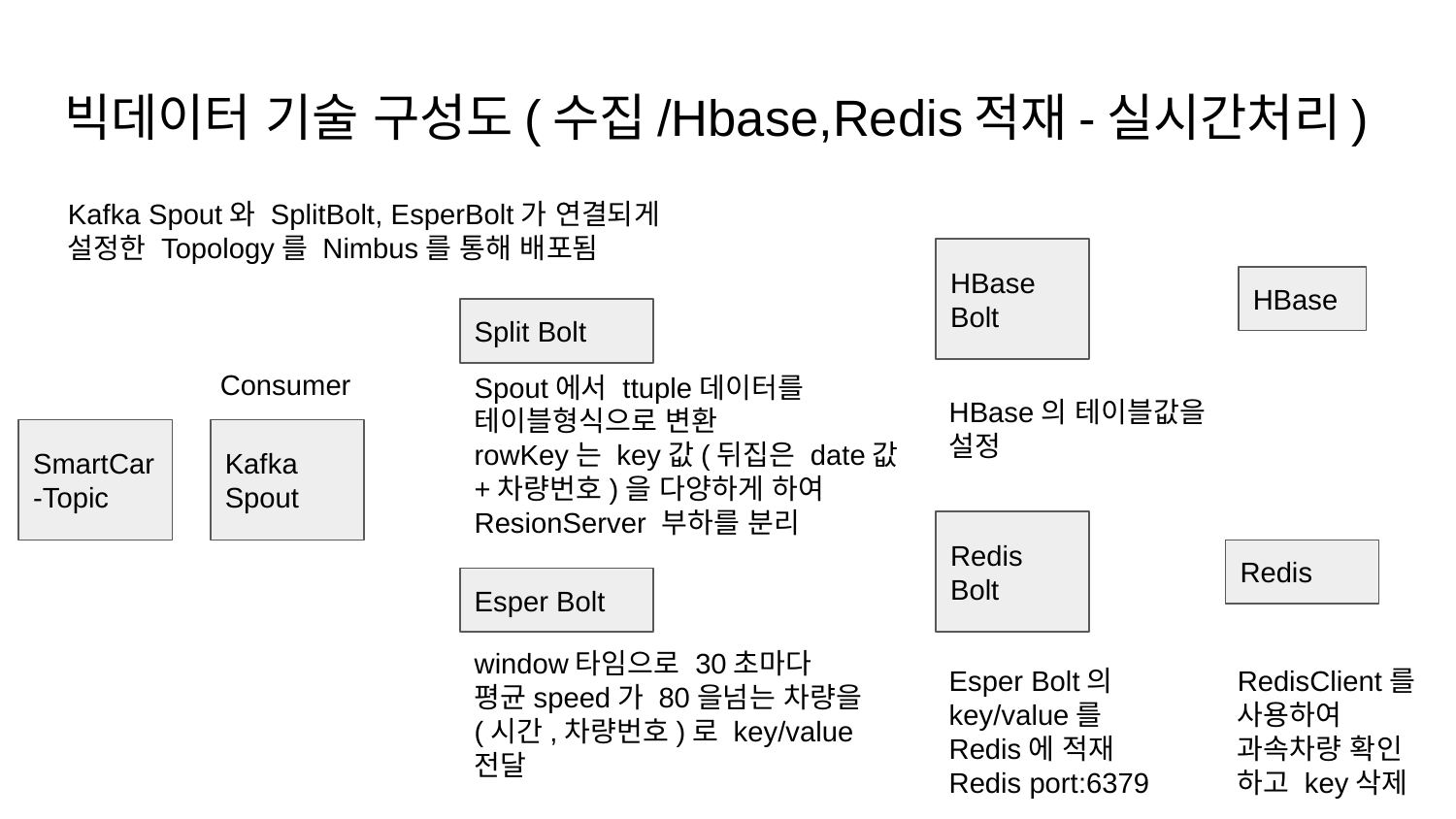

# 빅데이터 기술 구성도(수집/Hbase,Redis적재-실시간처리)
Kafka Spout와 SplitBolt, EsperBolt가 연결되게 설정한 Topology를 Nimbus를 통해 배포됨
HBase
Bolt
HBase
Split Bolt
Consumer
Spout에서 ttuple데이터를 테이블형식으로 변환
rowKey는 key값(뒤집은 date값+차량번호)을 다양하게 하여 ResionServer 부하를 분리
HBase의 테이블값을 설정
SmartCar-Topic
Kafka
Spout
Redis
Bolt
Redis
Esper Bolt
window타임으로 30초마다
평균speed가 80을넘는 차량을 (시간,차량번호)로 key/value 전달
Esper Bolt의 key/value를
Redis에 적재
Redis port:6379
RedisClient를
사용하여
과속차량 확인
하고 key삭제